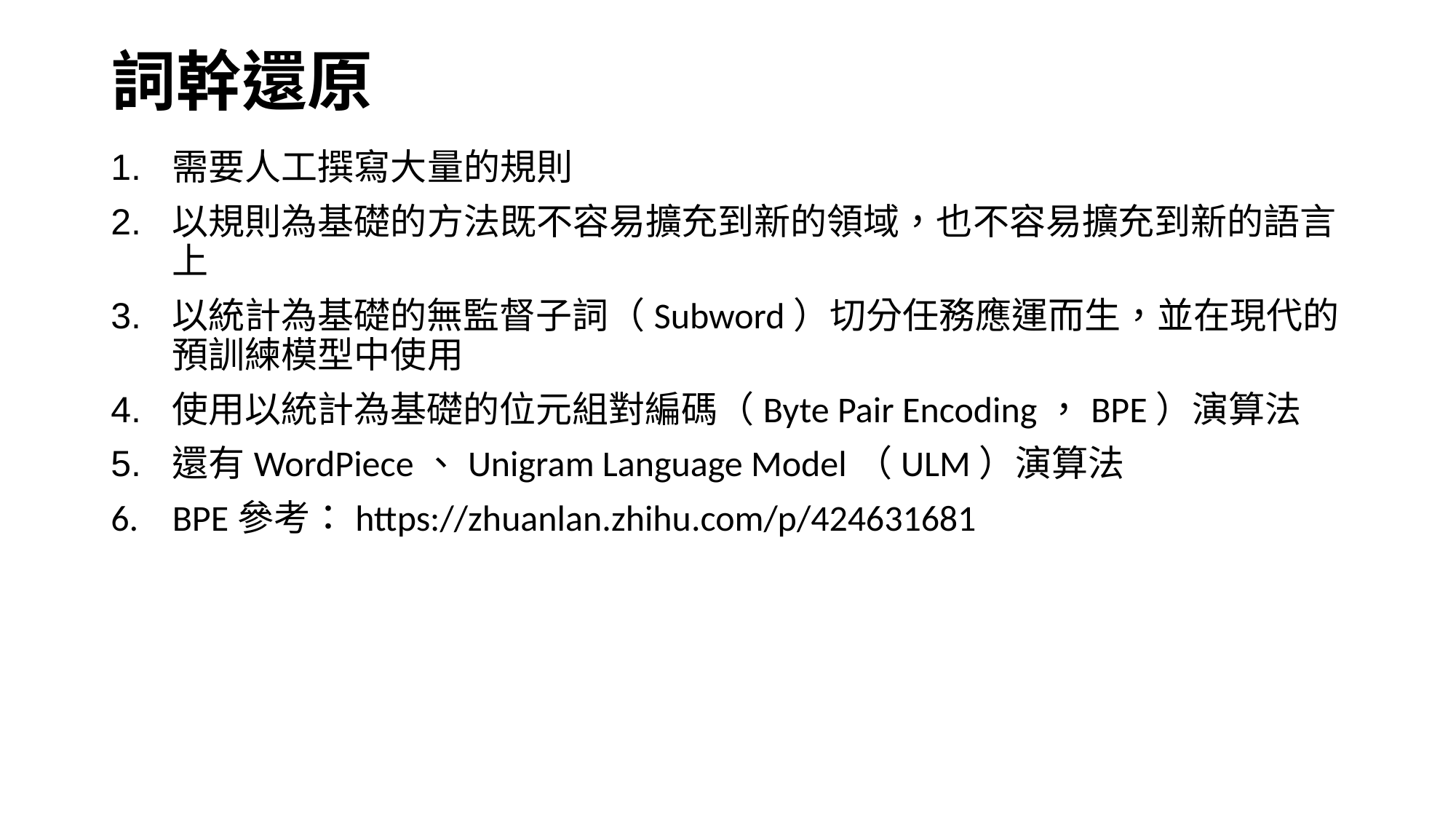

# 詞幹還原
需要人工撰寫大量的規則
以規則為基礎的方法既不容易擴充到新的領域，也不容易擴充到新的語言上
以統計為基礎的無監督子詞（Subword）切分任務應運而生，並在現代的預訓練模型中使用
使用以統計為基礎的位元組對編碼（Byte Pair Encoding，BPE）演算法
還有WordPiece、Unigram Language Model（ULM）演算法
BPE參考：https://zhuanlan.zhihu.com/p/424631681